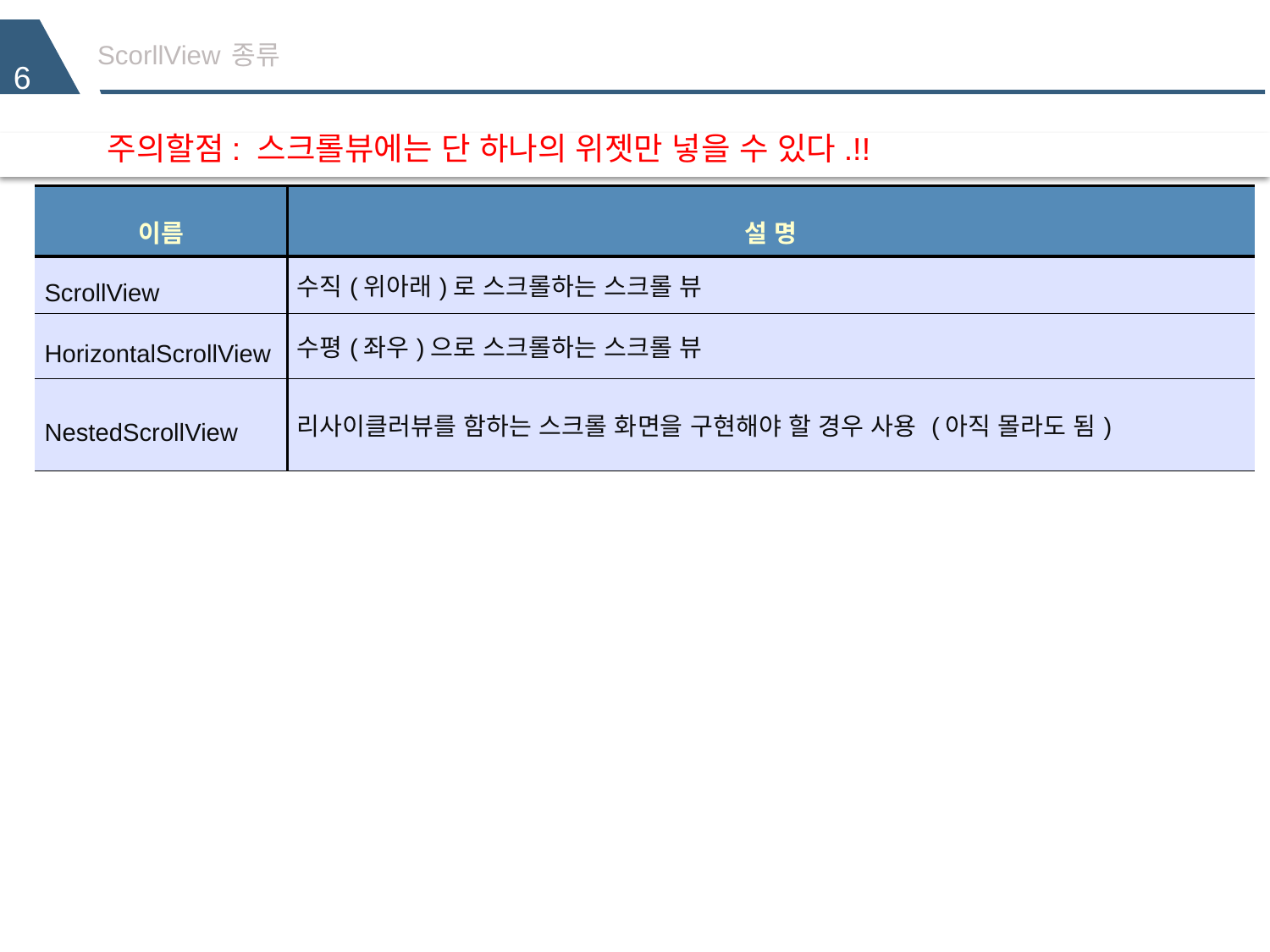

# ScorllView 종류
6
주의할점: 스크롤뷰에는 단 하나의 위젯만 넣을 수 있다.!!
| 이름 | 설 명 |
| --- | --- |
| ScrollView | 수직(위아래)로 스크롤하는 스크롤 뷰 |
| HorizontalScrollView | 수평(좌우)으로 스크롤하는 스크롤 뷰 |
| NestedScrollView | 리사이클러뷰를 함하는 스크롤 화면을 구현해야 할 경우 사용 (아직 몰라도 됨) |